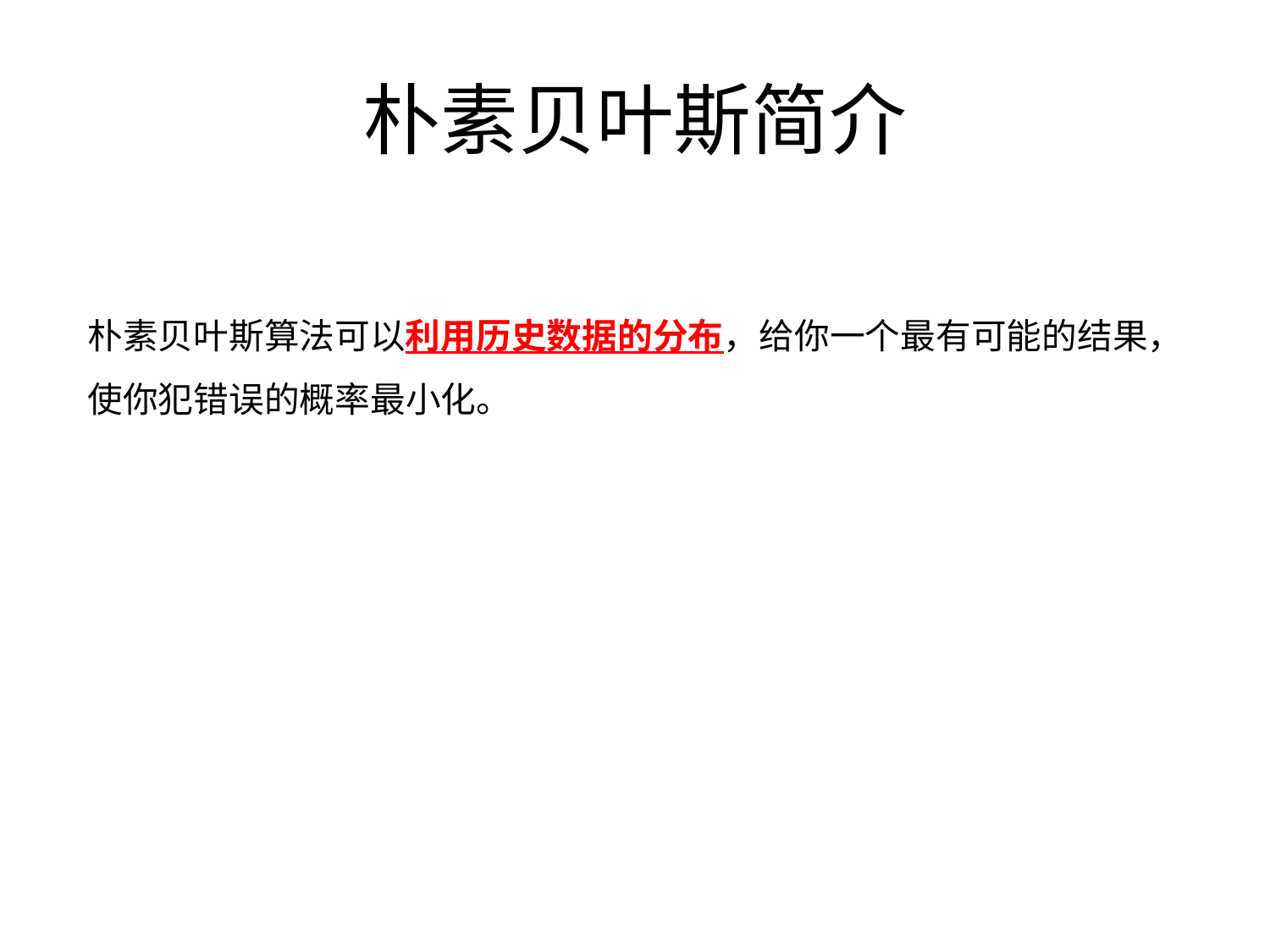

# 朴素贝叶斯简介
朴素贝叶斯算法可以利用历史数据的分布，给你一个最有可能的结果，使你犯错误的概率最小化。